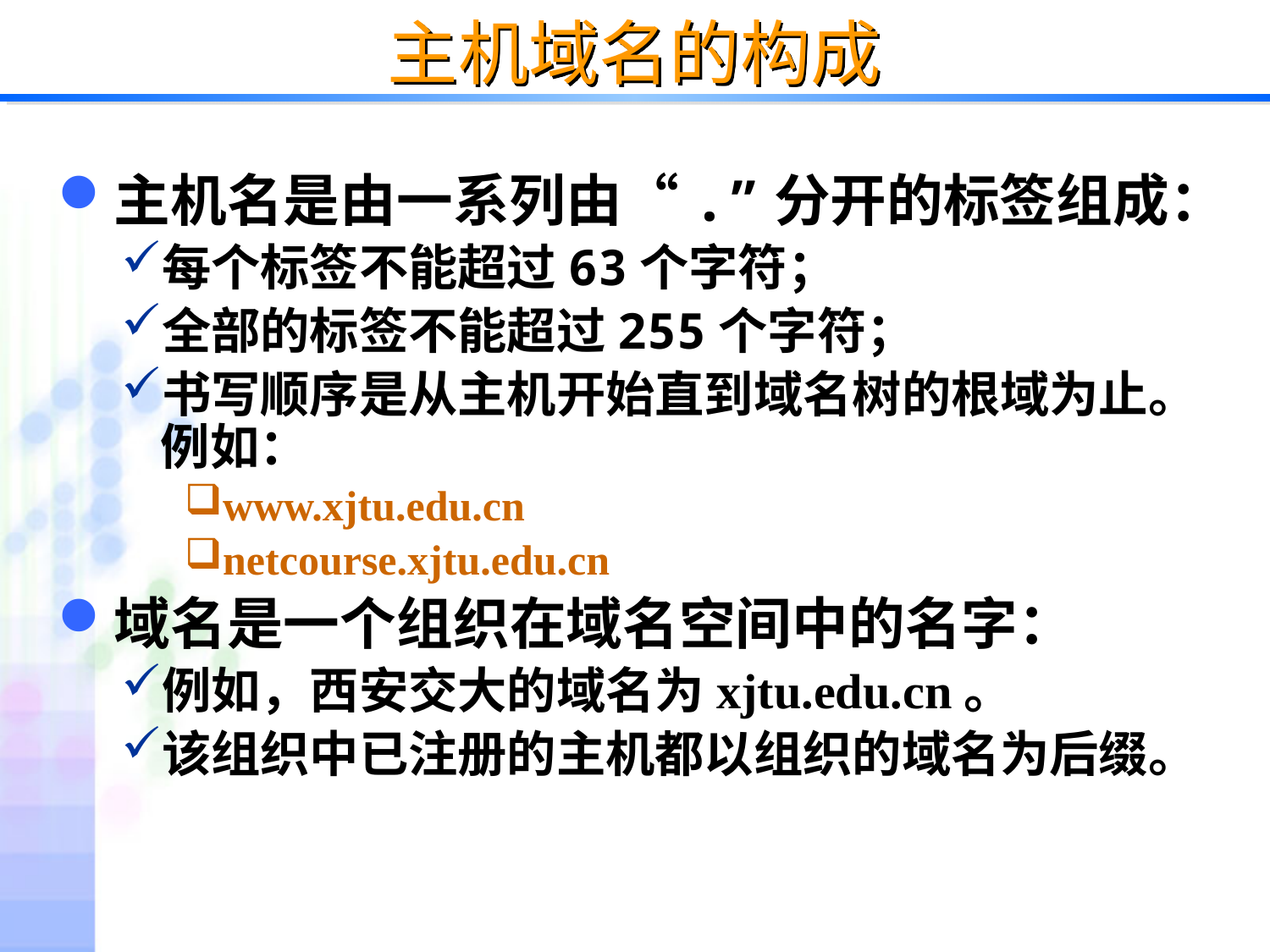

# 主机域名的构成
主机名是由一系列由“.”分开的标签组成：
每个标签不能超过63个字符；
全部的标签不能超过255个字符；
书写顺序是从主机开始直到域名树的根域为止。例如：
www.xjtu.edu.cn
netcourse.xjtu.edu.cn
域名是一个组织在域名空间中的名字：
例如，西安交大的域名为xjtu.edu.cn。
该组织中已注册的主机都以组织的域名为后缀。